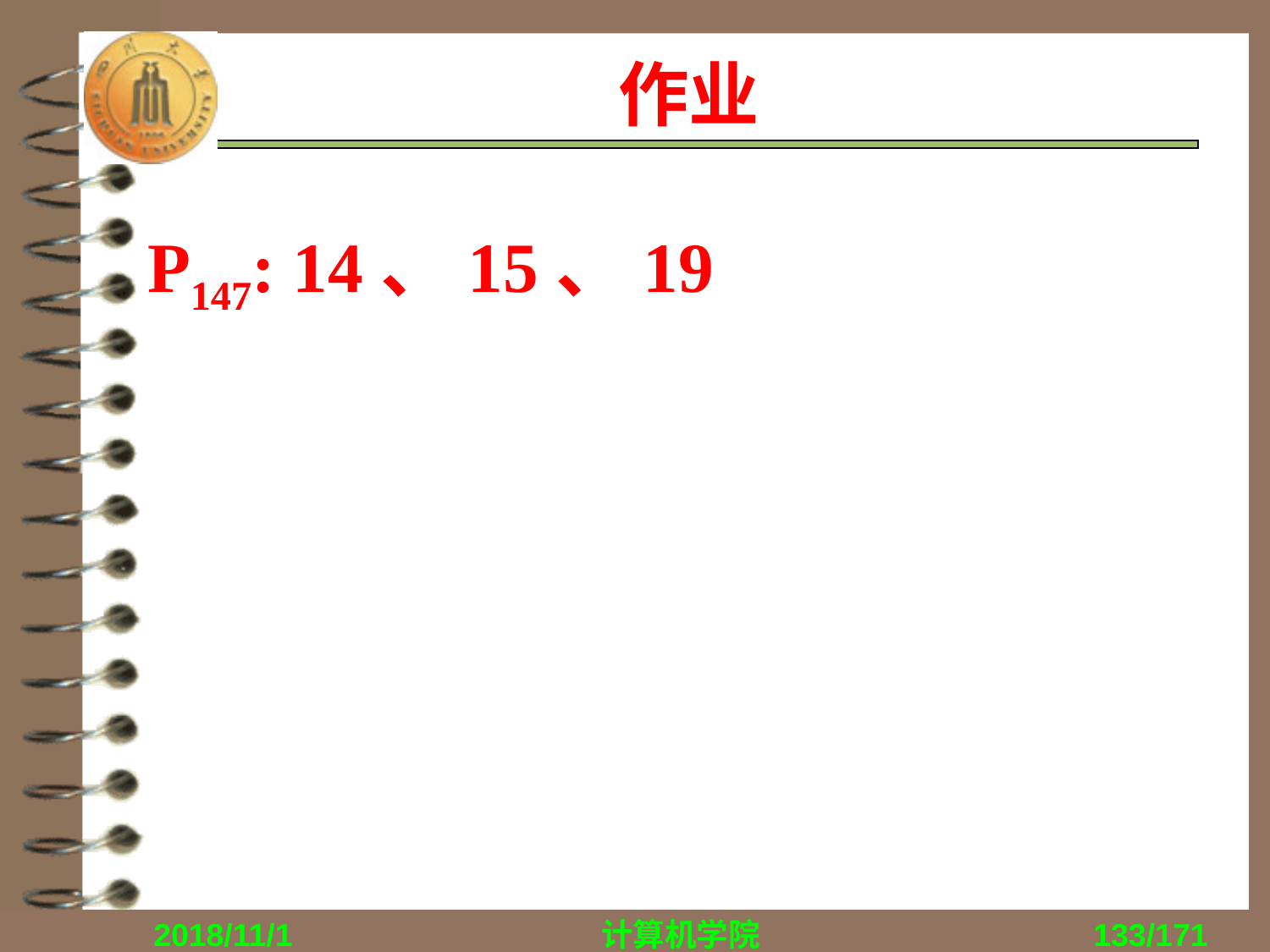

# 作业
P147: 14、15、19

2018/11/1
计算机学院
133/171